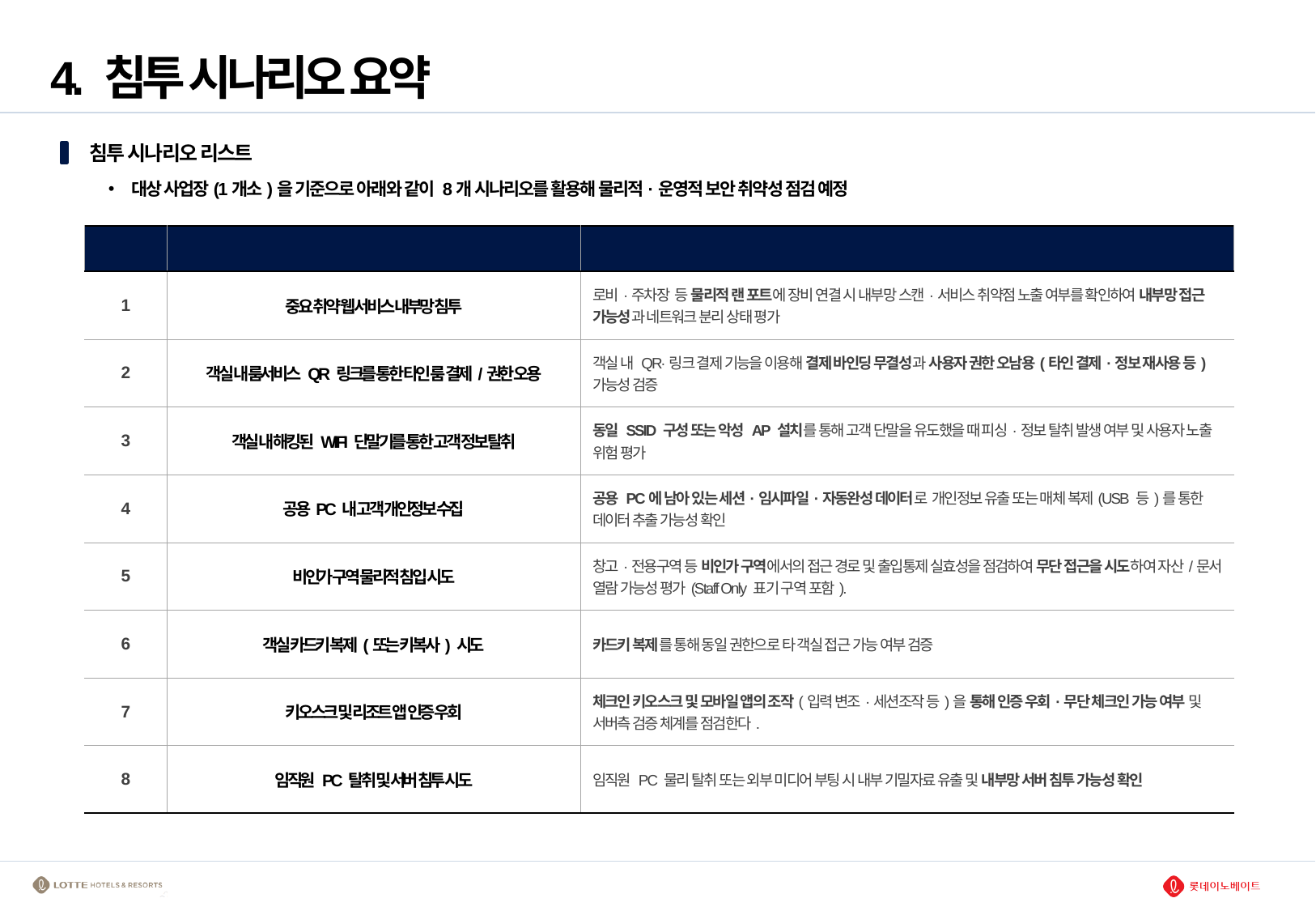

# 4. 침투 시나리오 요약
 침투 시나리오 리스트

대상 사업장(1개소)을 기준으로 아래와 같이 8개 시나리오를 활용해 물리적·운영적 보안 취약성 점검 예정
| No. | 시나리오명 | 상세 내용 |
| --- | --- | --- |
| 1 | 중요 취약 웹 서비스 내부망 침투 | 로비·주차장 등 물리적 랜 포트에 장비 연결 시 내부망 스캔·서비스 취약점 노출 여부를 확인하여 내부망 접근 가능성과 네트워크 분리 상태 평가 |
| 2 | 객실 내 룸서비스 QR 링크를 통한 타인 룸 결제/권한 오용 | 객실 내 QR·링크 결제 기능을 이용해 결제 바인딩 무결성과 사용자 권한 오남용(타인 결제·정보 재사용 등) 가능성 검증 |
| 3 | 객실 내 해킹된 WIFI 단말기를 통한 고객 정보 탈취 | 동일 SSID 구성 또는 악성 AP 설치를 통해 고객 단말을 유도했을 때 피싱·정보 탈취 발생 여부 및 사용자 노출 위험 평가 |
| 4 | 공용PC 내 고객 개인정보 수집 | 공용 PC에 남아 있는 세션·임시파일·자동완성 데이터로 개인정보 유출 또는 매체 복제(USB 등)를 통한 데이터 추출 가능성 확인 |
| 5 | 비인가 구역 물리적 침입 시도 | 창고·전용구역 등 비인가 구역에서의 접근 경로 및 출입통제 실효성을 점검하여 무단 접근을 시도하여 자산/문서 열람 가능성 평가(Staff Only 표기 구역 포함). |
| 6 | 객실 카드키 복제(또는 키복사) 시도 | 카드키 복제를 통해 동일 권한으로 타 객실 접근 가능 여부 검증 |
| 7 | 키오스크 및 리조트 앱 인증 우회 | 체크인 키오스크 및 모바일 앱의 조작(입력 변조·세션조작 등)을 통해 인증 우회·무단 체크인 가능 여부 및 서버측 검증 체계를 점검한다. |
| 8 | 임직원 PC 탈취 및 서버 침투 시도 | 임직원 PC 물리 탈취 또는 외부 미디어 부팅 시 내부 기밀자료 유출 및 내부망 서버 침투 가능성 확인 |